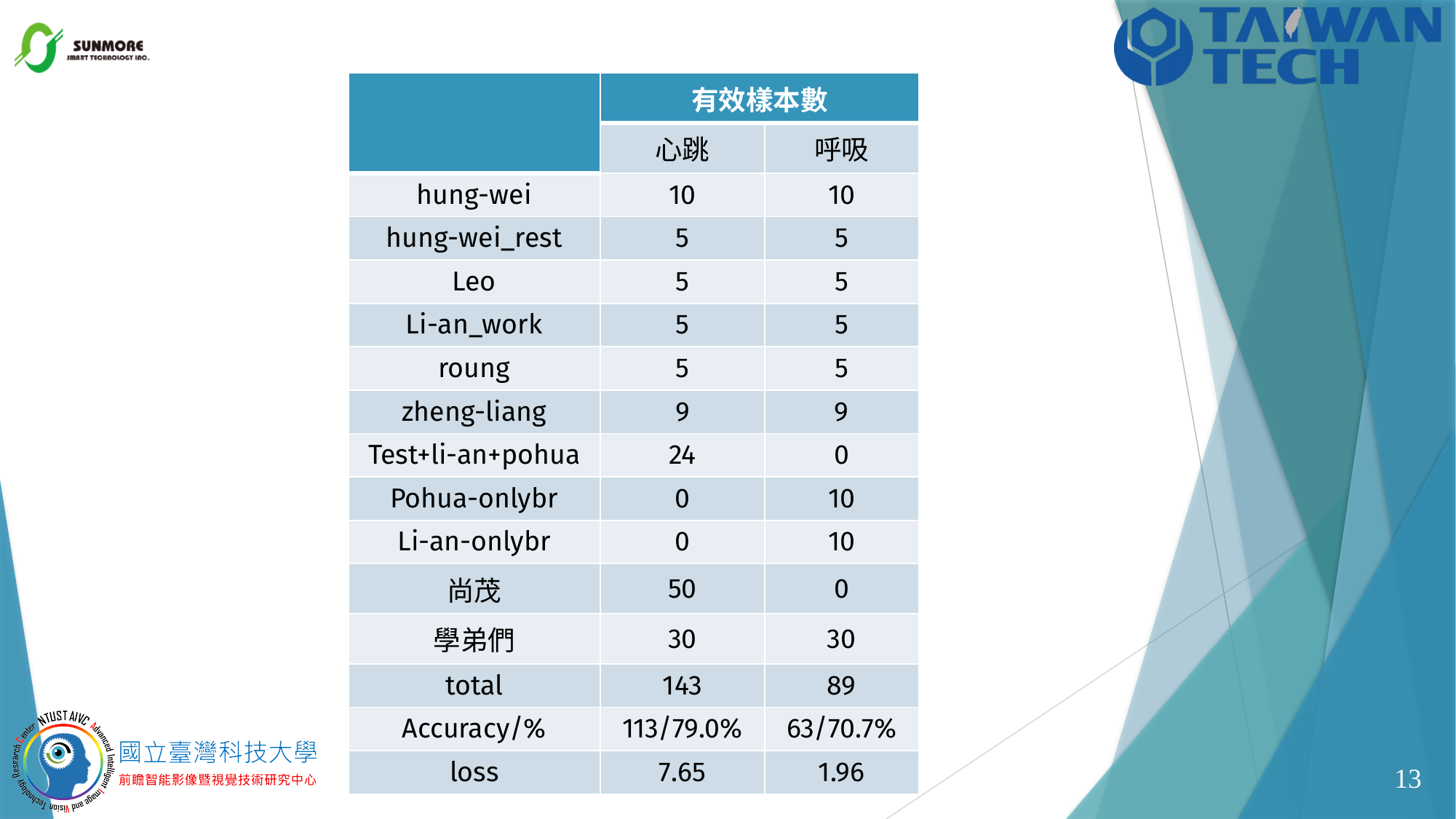

# 總計
|  | 有效樣本數 |  |
| --- | --- | --- |
|  | 心跳 | 呼吸 |
| hung-wei | 10 | 10 |
| hung-wei\_rest | 5 | 5 |
| Leo | 5 | 5 |
| Li-an\_work | 5 | 5 |
| roung | 5 | 5 |
| zheng-liang | 9 | 9 |
| Test+li-an+pohua | 24 | 0 |
| Pohua-onlybr | 0 | 10 |
| Li-an-onlybr | 0 | 10 |
| 尚茂 | 50 | 0 |
| 學弟們 | 30 | 30 |
| total | 143 | 89 |
| Accuracy/% | 113/79.0% | 63/70.7% |
| loss | 7.65 | 1.96 |
13